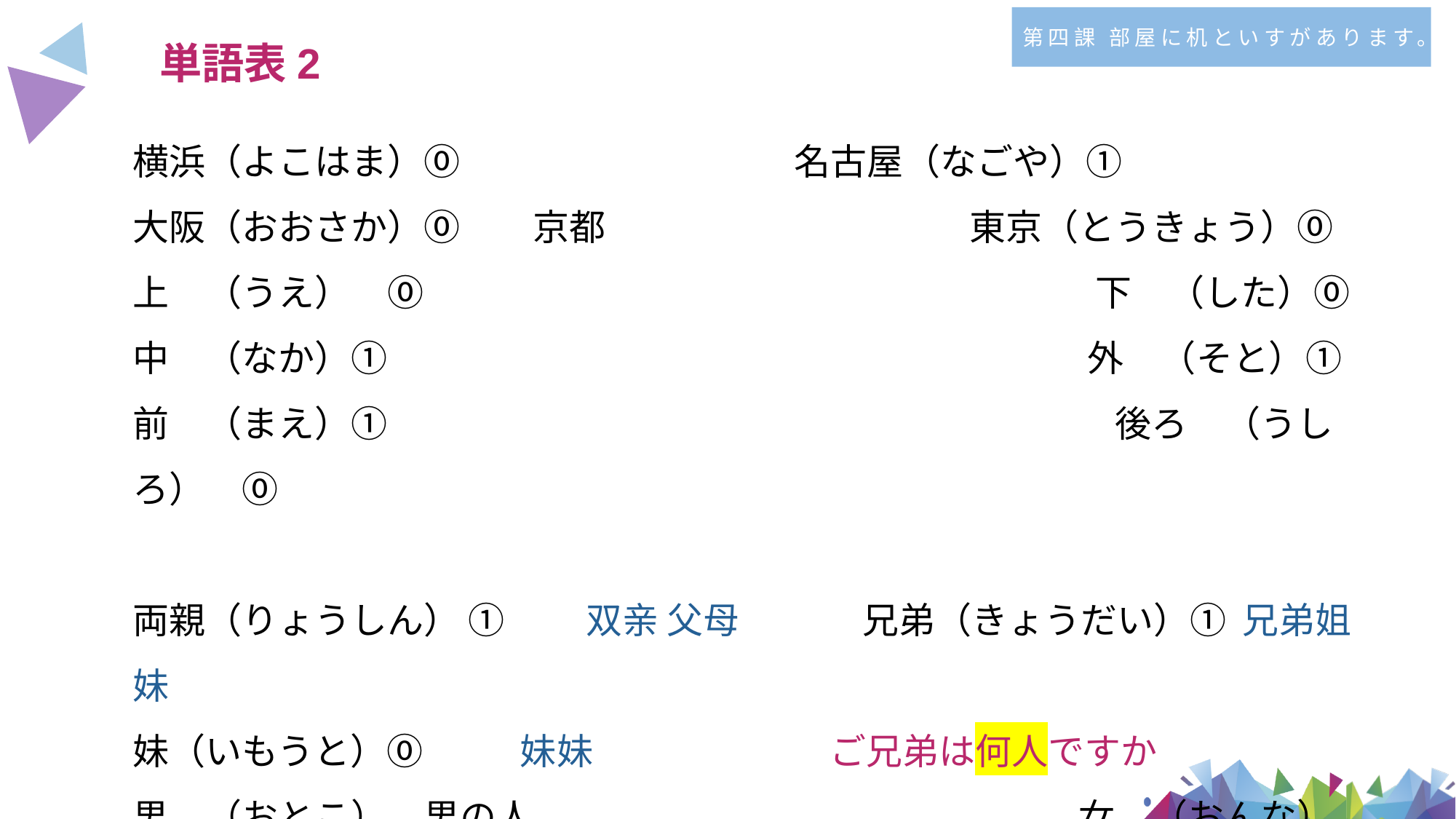

第四課 部屋に机といすがあります。
単語表2
横浜（よこはま）⓪　                                　名古屋（なごや）①
大阪（おおさか）⓪　　京都　　　　　　　　　　東京（とうきょう）⓪
上　（うえ）　⓪　　　　　　　　　　　　　　　　　　  下　（した）⓪
中　（なか）①　　　　　　　　　　　　　　　　　　　 外　（そと）①
前　（まえ）①　　　　　　　　　　　　　　　　　　　　後ろ　（うしろ）　⓪

両親（りょうしん） ① 　　双亲 父母               兄弟（きょうだい）①  兄弟姐妹
妹（いもうと）⓪　　   妹妹　　                    ご兄弟は何人ですか
男　（おとこ）　男の人　　　　　　　　　　　　　　　女　（おんな）　⓪